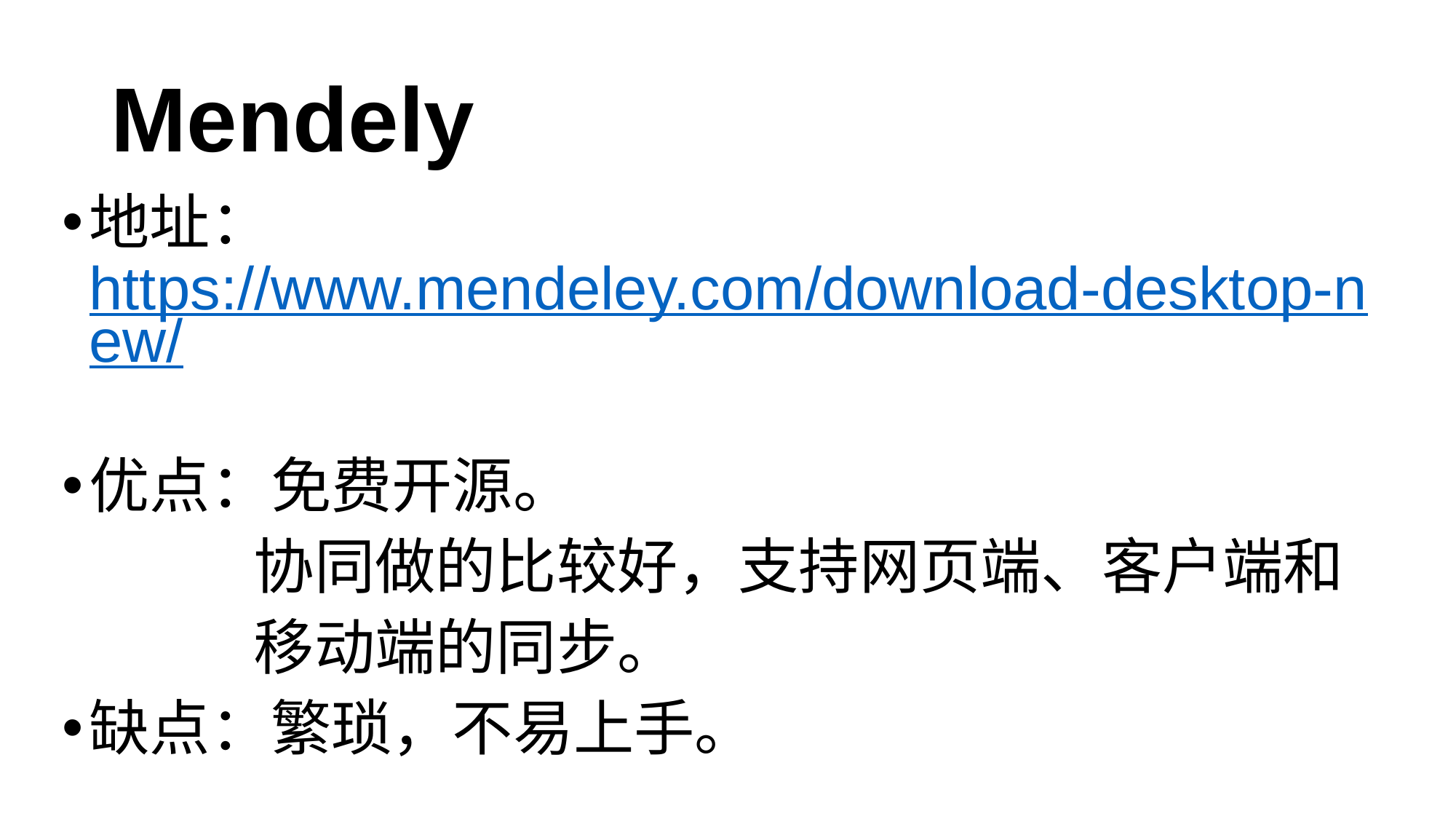

# Mendely
地址：https://www.mendeley.com/download-desktop-new/
优点：免费开源。
             协同做的比较好，支持网页端、客户端和
             移动端的同步。
缺点：繁琐，不易上手。